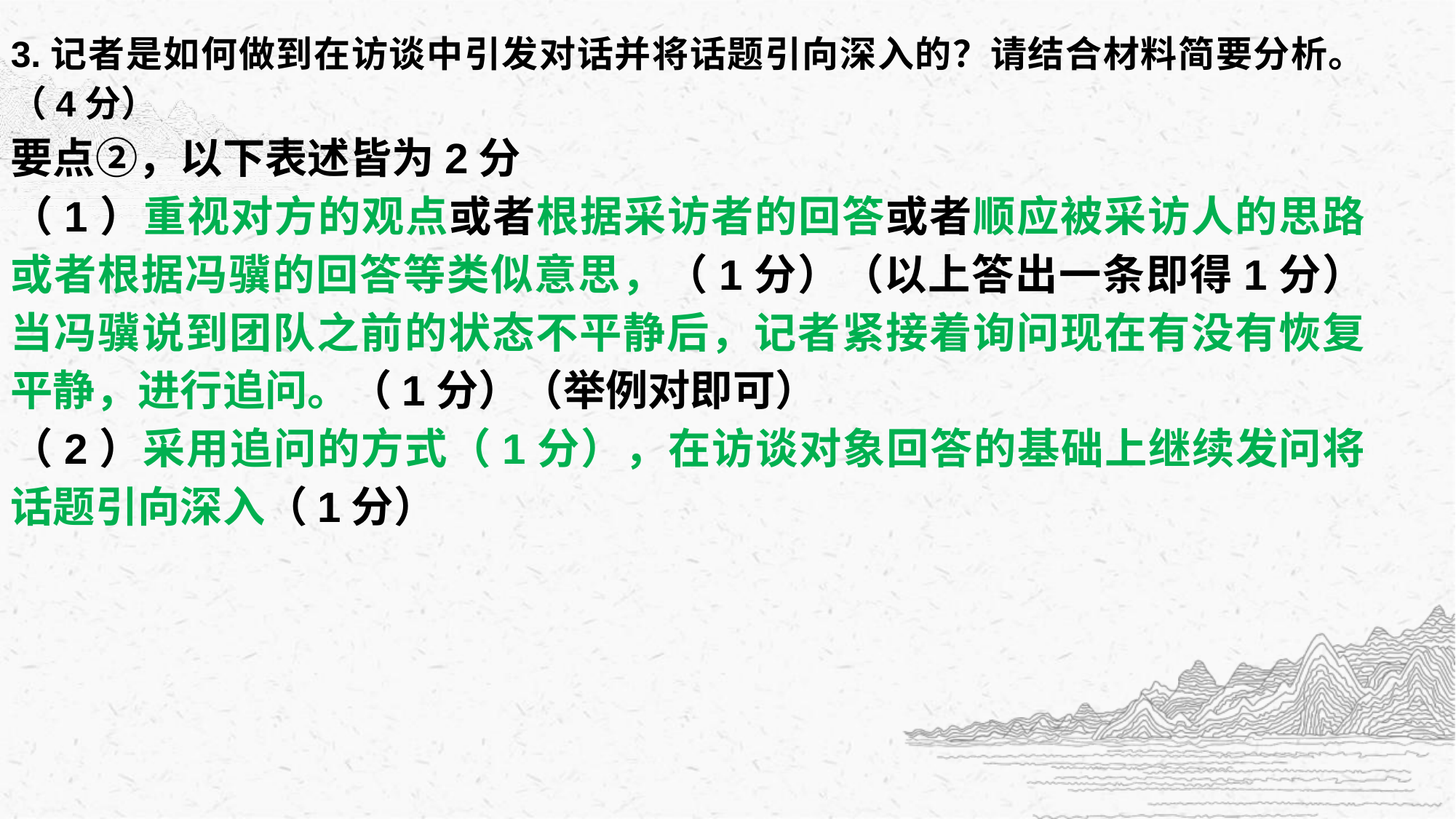

3.记者是如何做到在访谈中引发对话并将话题引向深入的？请结合材料简要分析。（4分）
要点②，以下表述皆为2分
（1）重视对方的观点或者根据采访者的回答或者顺应被采访人的思路或者根据冯骥的回答等类似意思，（1分）（以上答出一条即得1分）当冯骥说到团队之前的状态不平静后，记者紧接着询问现在有没有恢复平静，进行追问。（1分）（举例对即可）
（2）采用追问的方式（1分），在访谈对象回答的基础上继续发问将话题引向深入（1分）